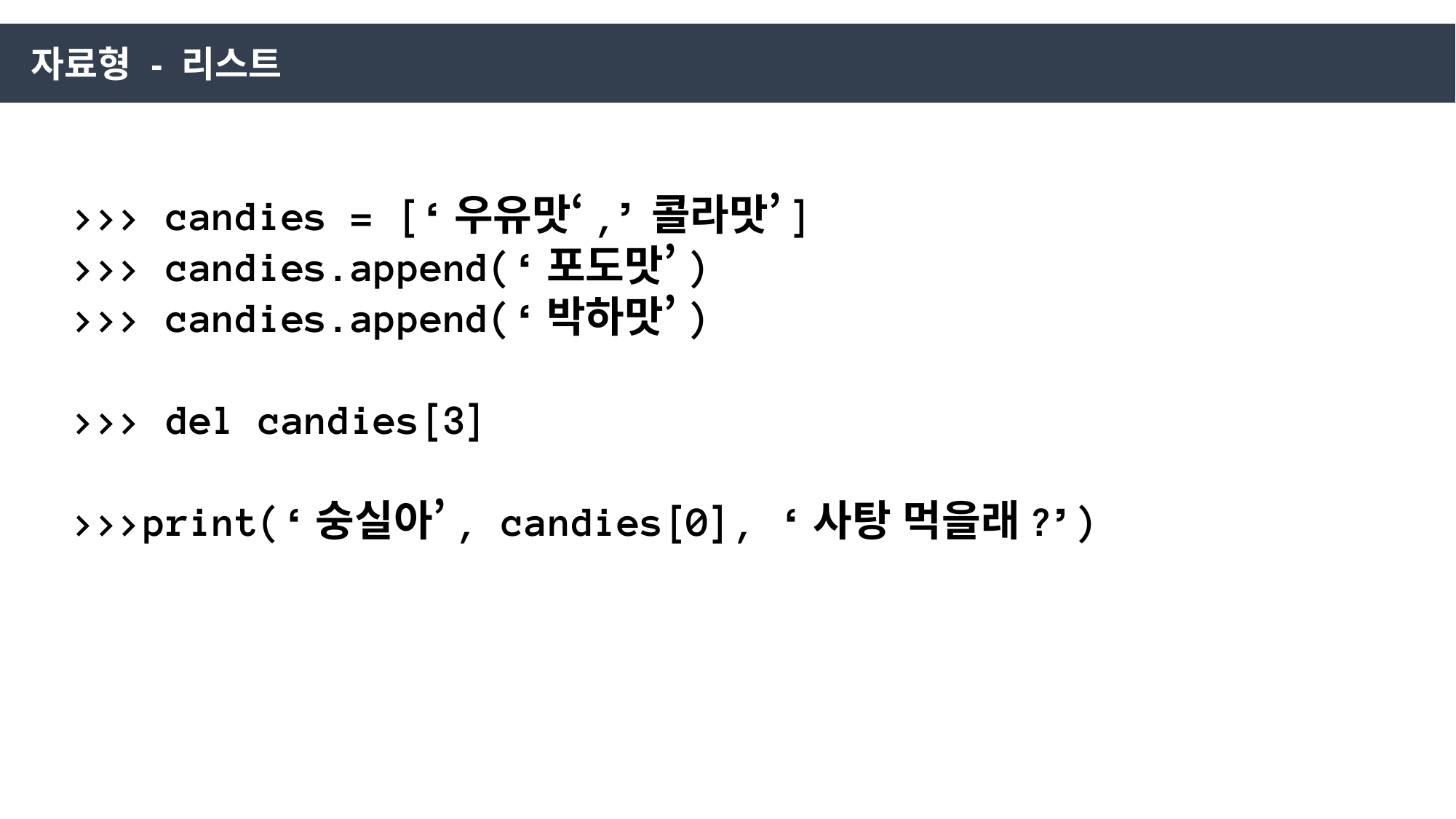

자료형 - 리스트

>>> candies = [‘우유맛‘,’콜라맛’]
>>> candies.append(‘포도맛’)
>>> candies.append(‘박하맛’)

>>> del candies[3]

>>>print(‘숭실아’, candies[0], ‘사탕 먹을래?’)